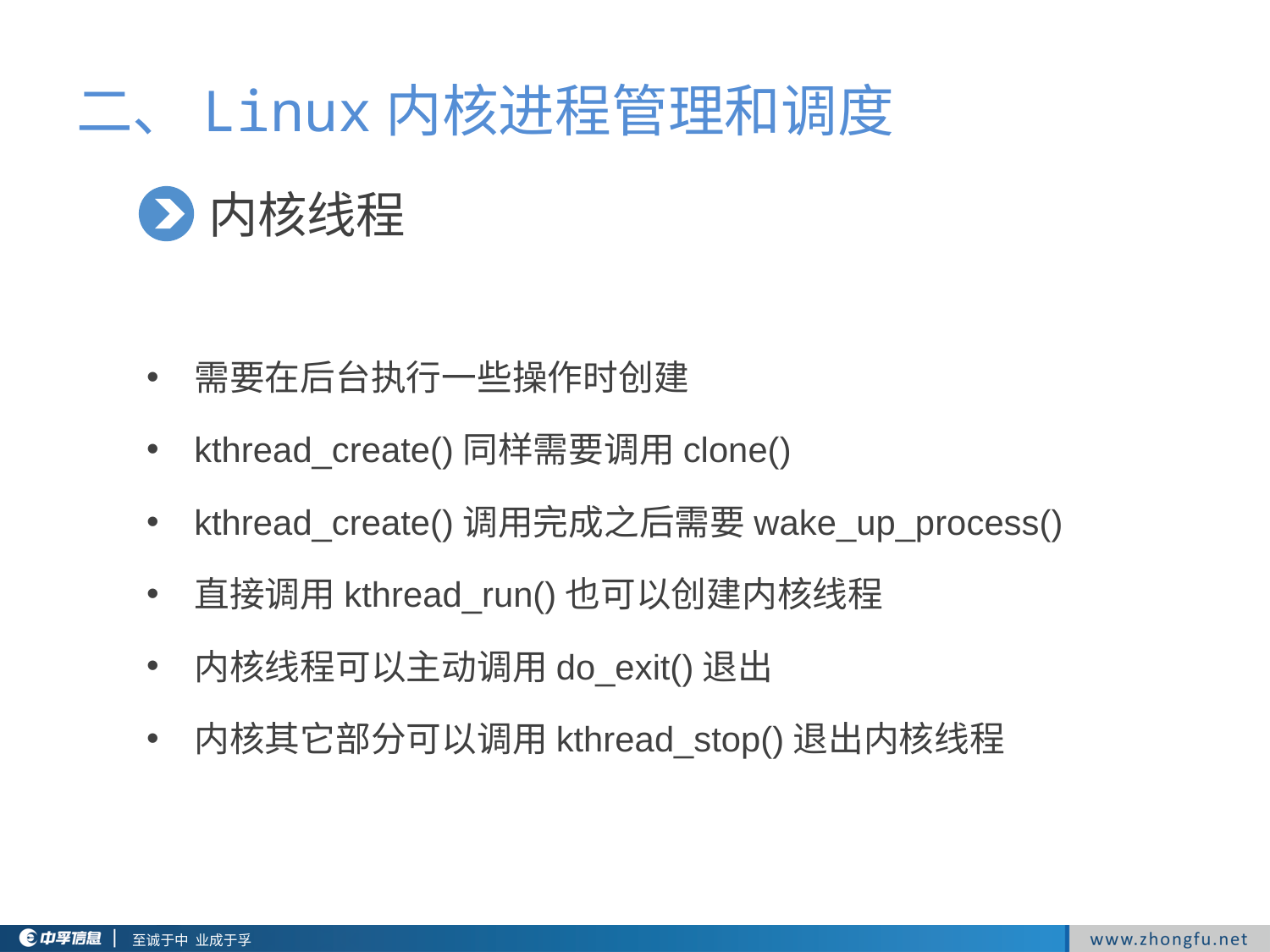

二、Linux内核进程管理和调度
内核线程

需要在后台执行一些操作时创建
kthread_create()同样需要调用clone()
kthread_create()调用完成之后需要wake_up_process()
直接调用kthread_run()也可以创建内核线程
内核线程可以主动调用do_exit()退出
内核其它部分可以调用kthread_stop()退出内核线程